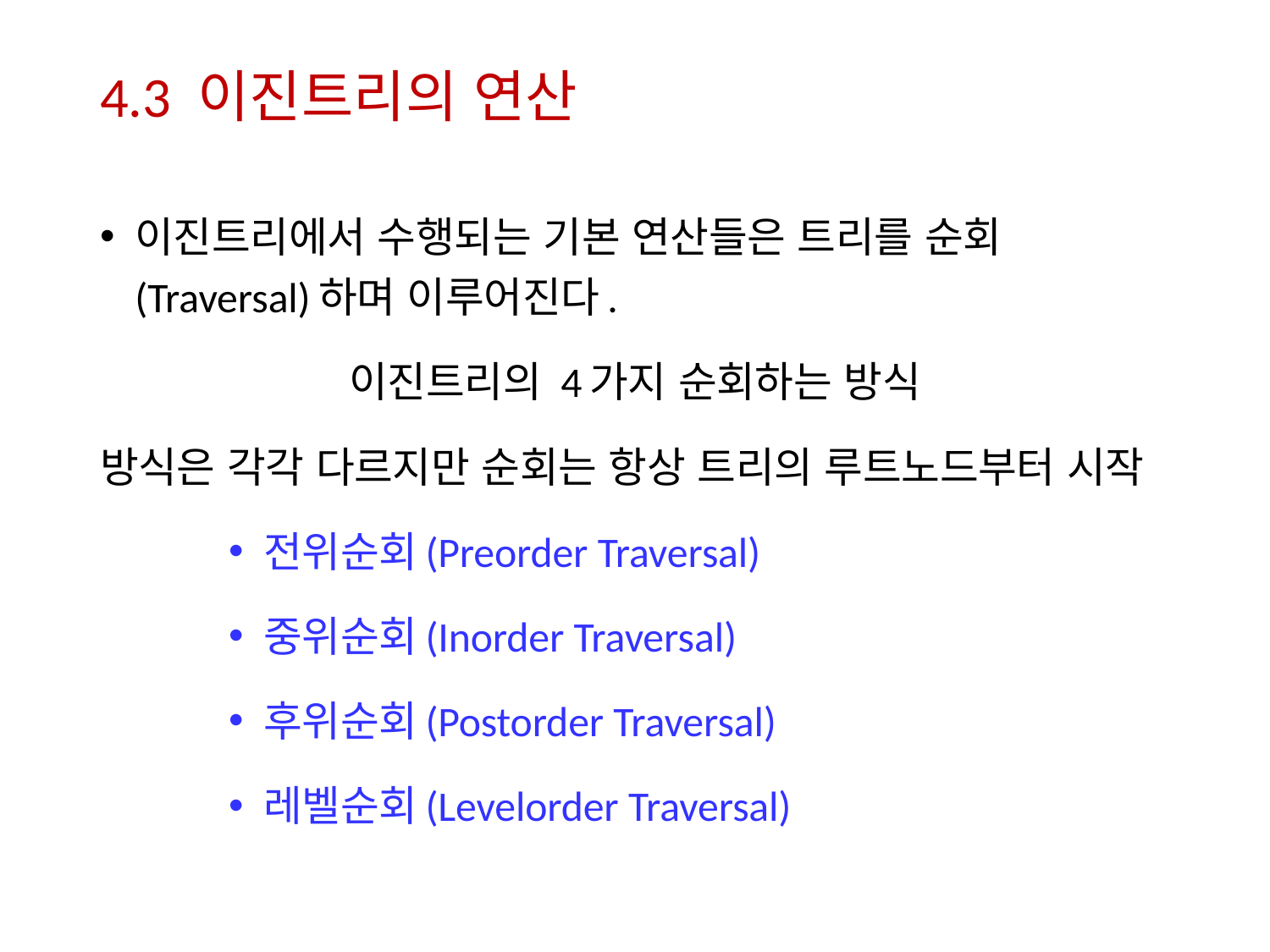

# 4.3 이진트리의 연산
이진트리에서 수행되는 기본 연산들은 트리를 순회(Traversal)하며 이루어진다.
이진트리의 4가지 순회하는 방식
방식은 각각 다르지만 순회는 항상 트리의 루트노드부터 시작
전위순회(Preorder Traversal)
중위순회(Inorder Traversal)
후위순회(Postorder Traversal)
레벨순회(Levelorder Traversal)